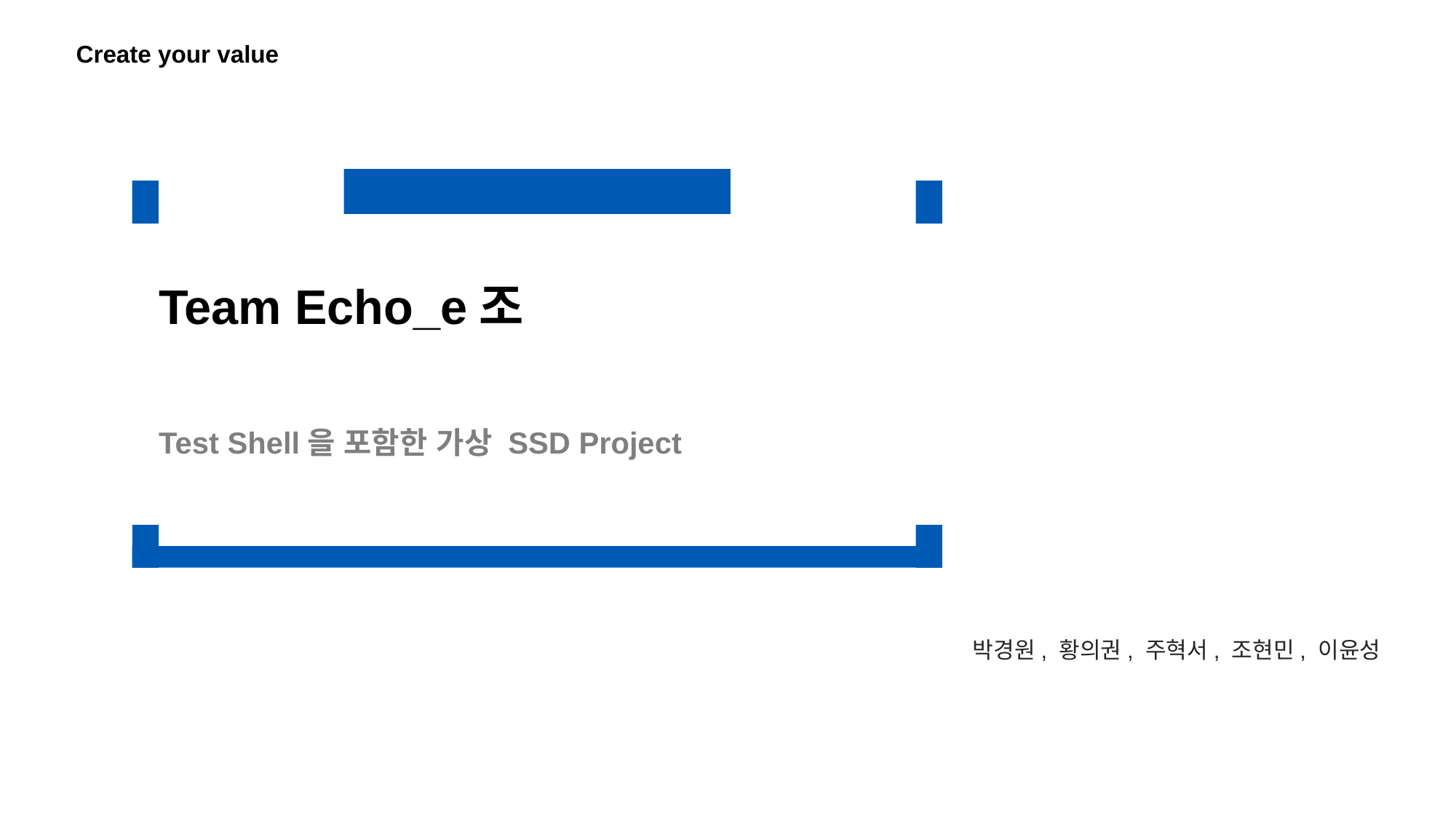

Team Echo_e조
Test Shell을 포함한 가상 SSD Project

박경원, 황의권, 주혁서, 조현민, 이윤성